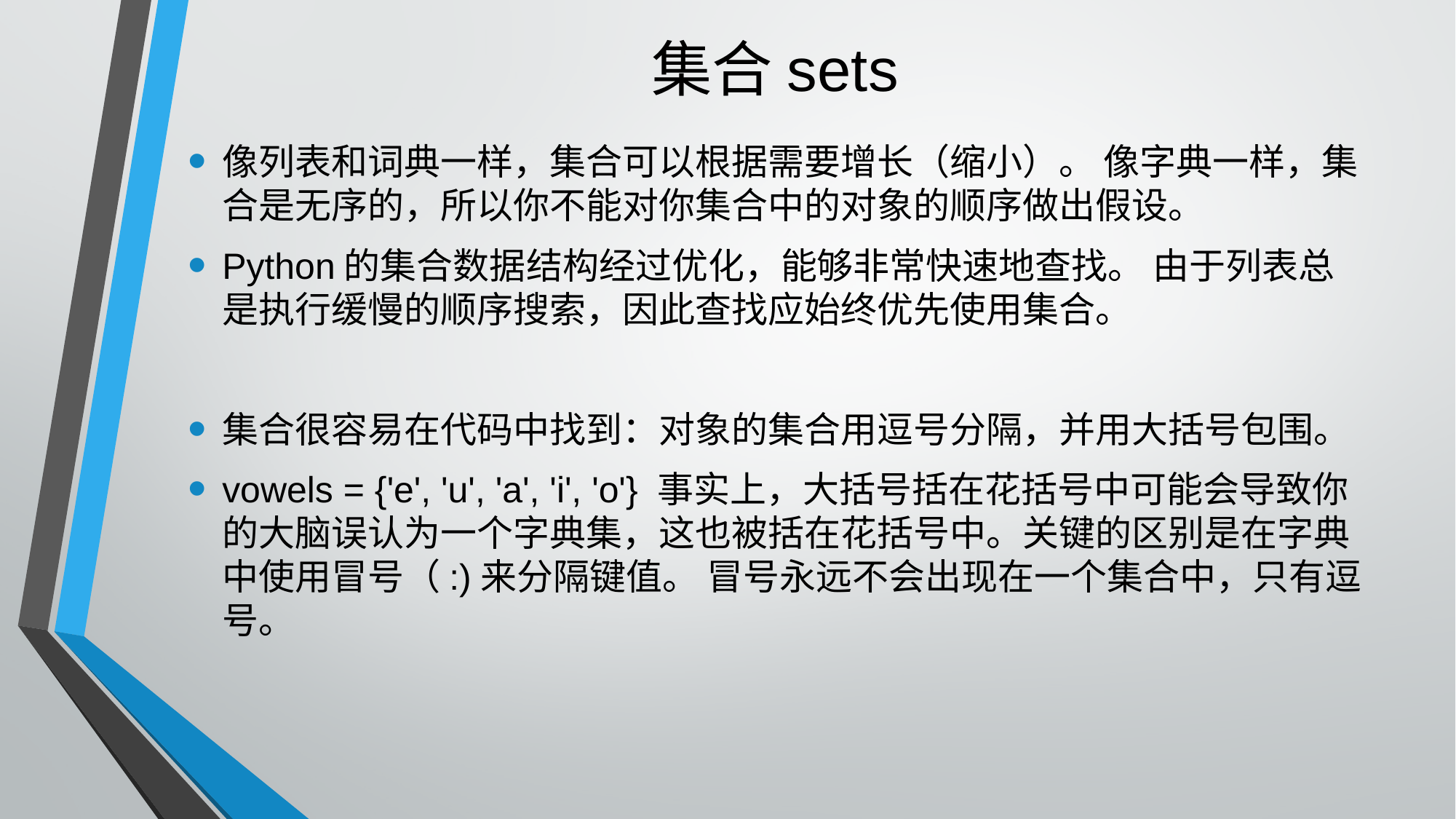

# 集合sets
像列表和词典一样，集合可以根据需要增长（缩小）。 像字典一样，集合是无序的，所以你不能对你集合中的对象的顺序做出假设。
Python的集合数据结构经过优化，能够非常快速地查找。 由于列表总是执行缓慢的顺序搜索，因此查找应始终优先使用集合。

集合很容易在代码中找到：对象的集合用逗号分隔，并用大括号包围。
vowels = {'e', 'u', 'a', 'i', 'o'} 事实上，大括号括在花括号中可能会导致你的大脑误认为一个字典集，这也被括在花括号中。关键的区别是在字典中使用冒号（:)来分隔键值。 冒号永远不会出现在一个集合中，只有逗号。